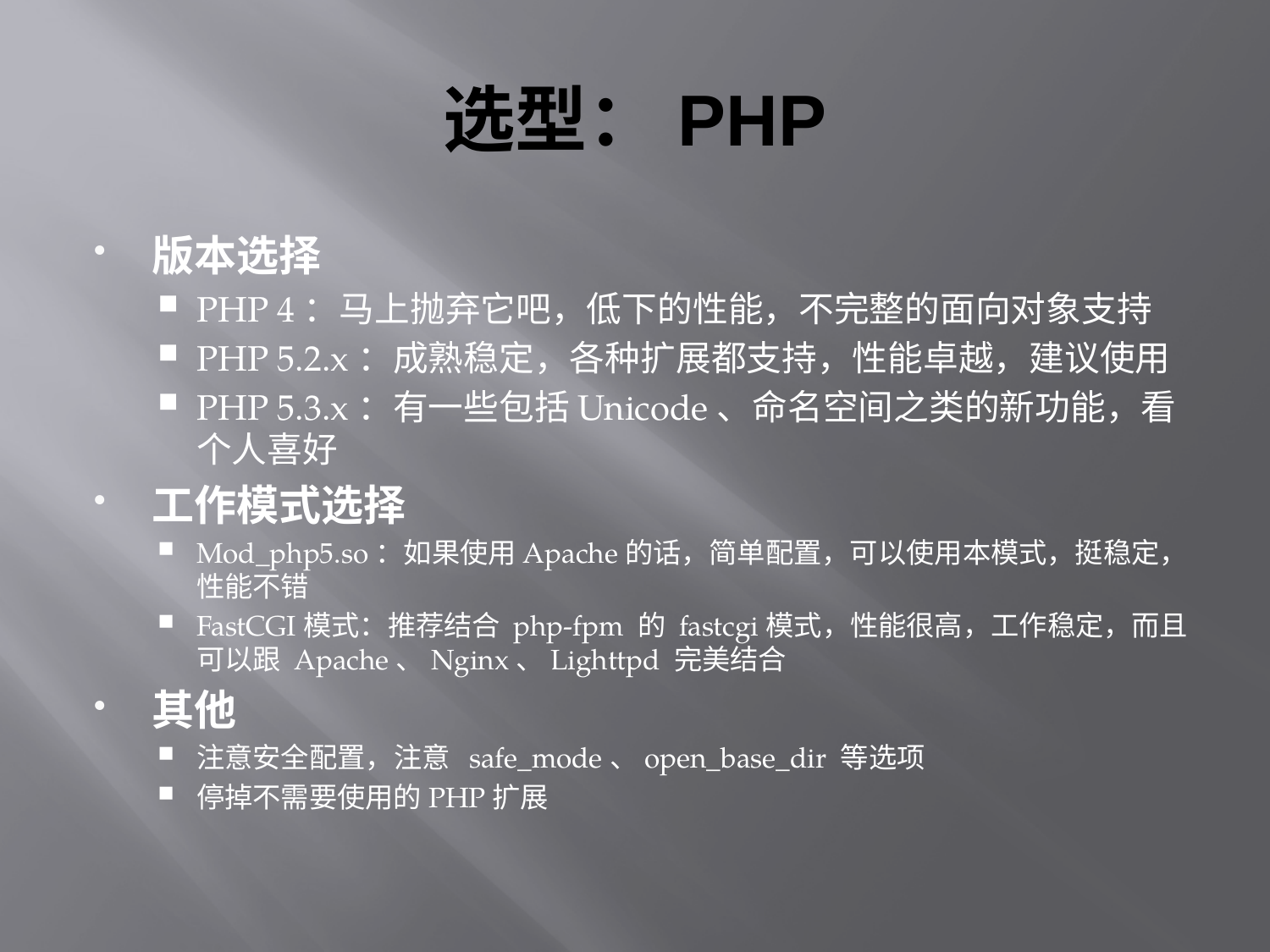

# 选型：PHP
版本选择
PHP 4：马上抛弃它吧，低下的性能，不完整的面向对象支持
PHP 5.2.x：成熟稳定，各种扩展都支持，性能卓越，建议使用
PHP 5.3.x：有一些包括Unicode、命名空间之类的新功能，看个人喜好
工作模式选择
Mod_php5.so：如果使用Apache的话，简单配置，可以使用本模式，挺稳定，性能不错
FastCGI模式：推荐结合 php-fpm 的 fastcgi模式，性能很高，工作稳定，而且可以跟 Apache、Nginx、Lighttpd 完美结合
其他
注意安全配置，注意  safe_mode、open_base_dir 等选项
停掉不需要使用的PHP扩展